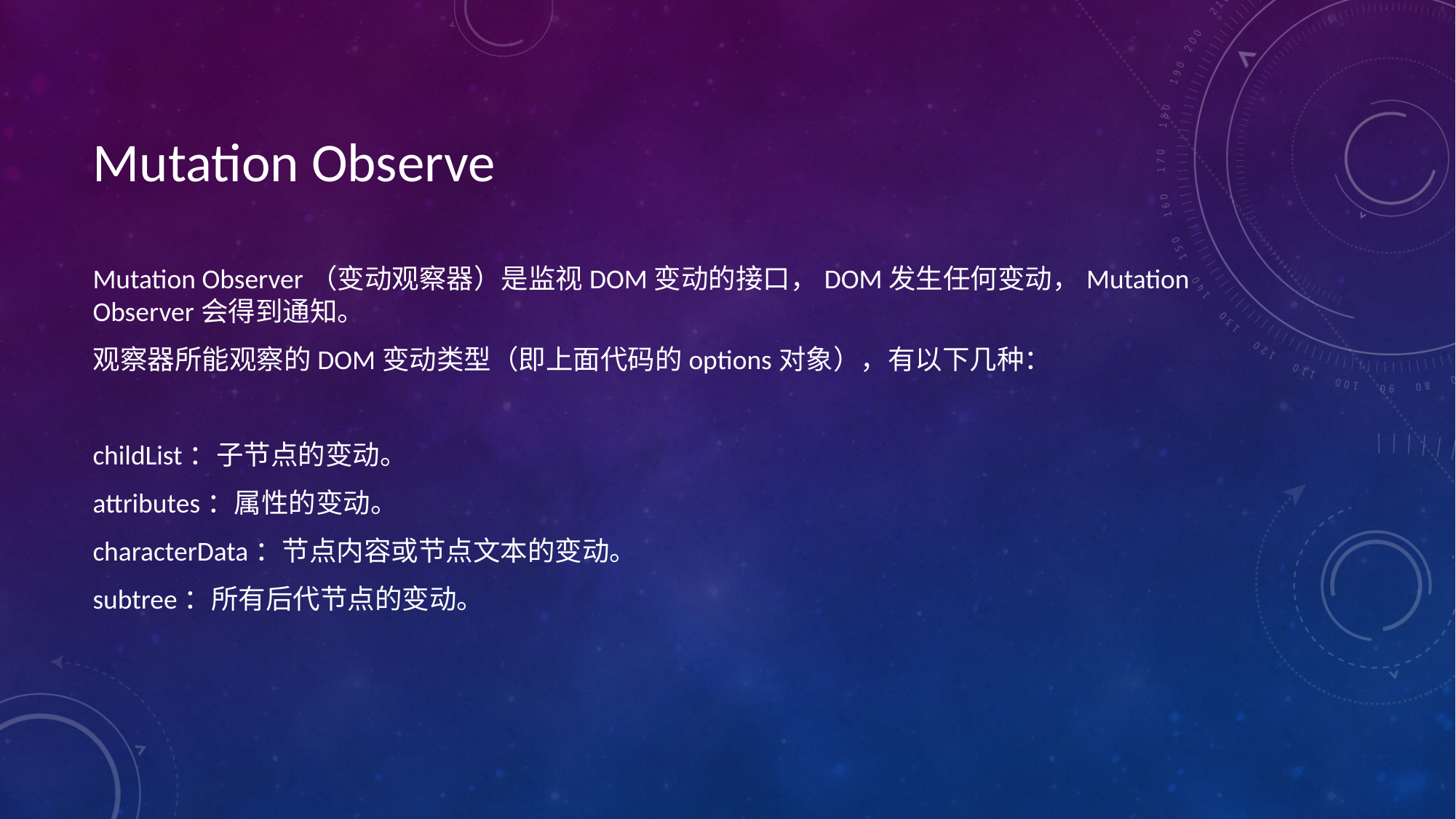

# Mutation Observe
Mutation Observer（变动观察器）是监视DOM变动的接口，DOM发生任何变动，Mutation Observer会得到通知。
观察器所能观察的DOM变动类型（即上面代码的options对象），有以下几种：

childList：子节点的变动。
attributes：属性的变动。
characterData：节点内容或节点文本的变动。
subtree：所有后代节点的变动。